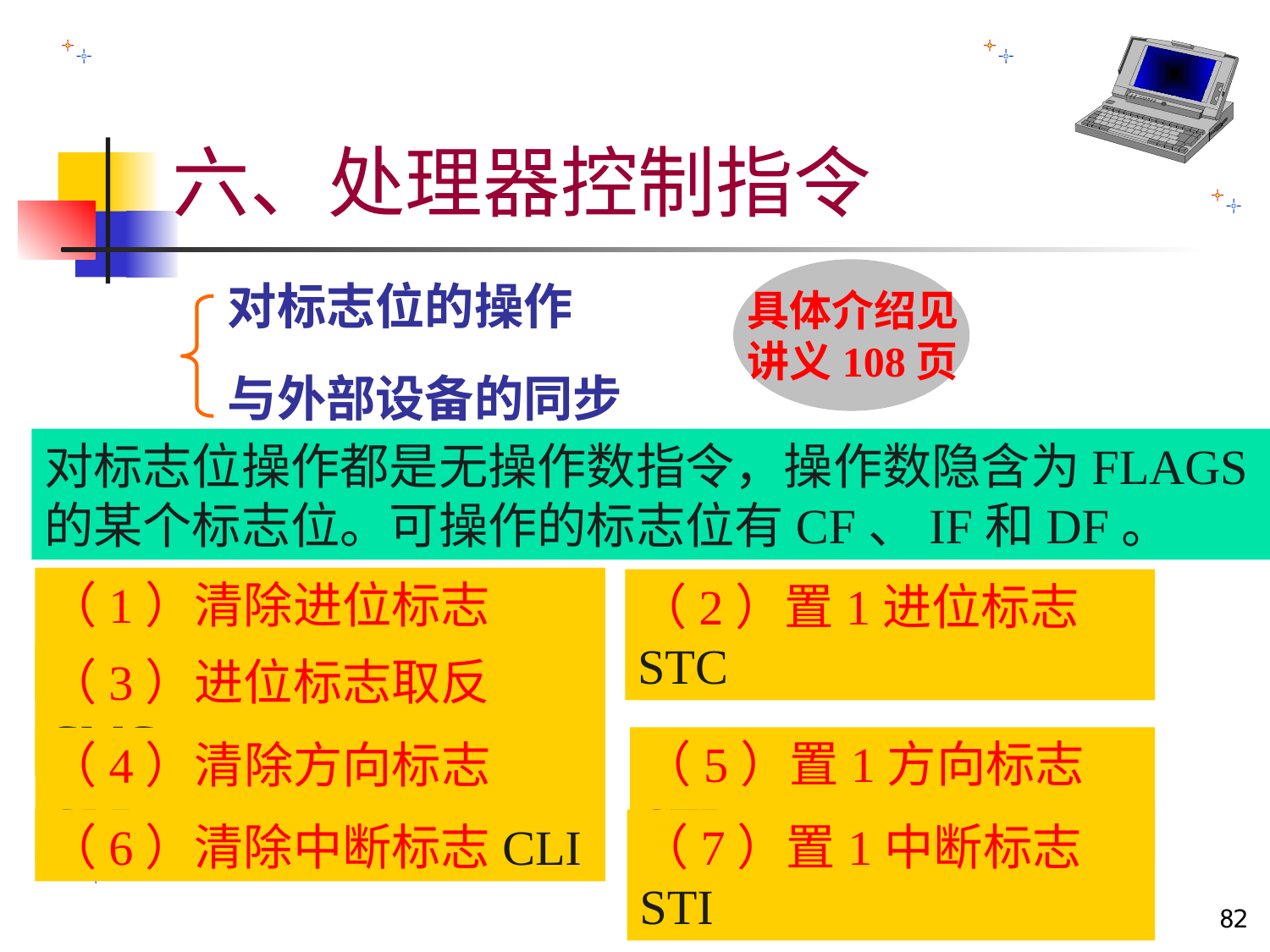

# 六、处理器控制指令

对标志位的操作
与外部设备的同步
具体介绍见讲义108页

对标志位操作都是无操作数指令，操作数隐含为FLAGS的某个标志位。可操作的标志位有CF、IF和DF。
（1）清除进位标志 CLC
（2）置1进位标志STC
（3）进位标志取反CMC
（5）置1方向标志STD
（4）清除方向标志CLD
（6）清除中断标志CLI
（7）置1中断标志STI
82